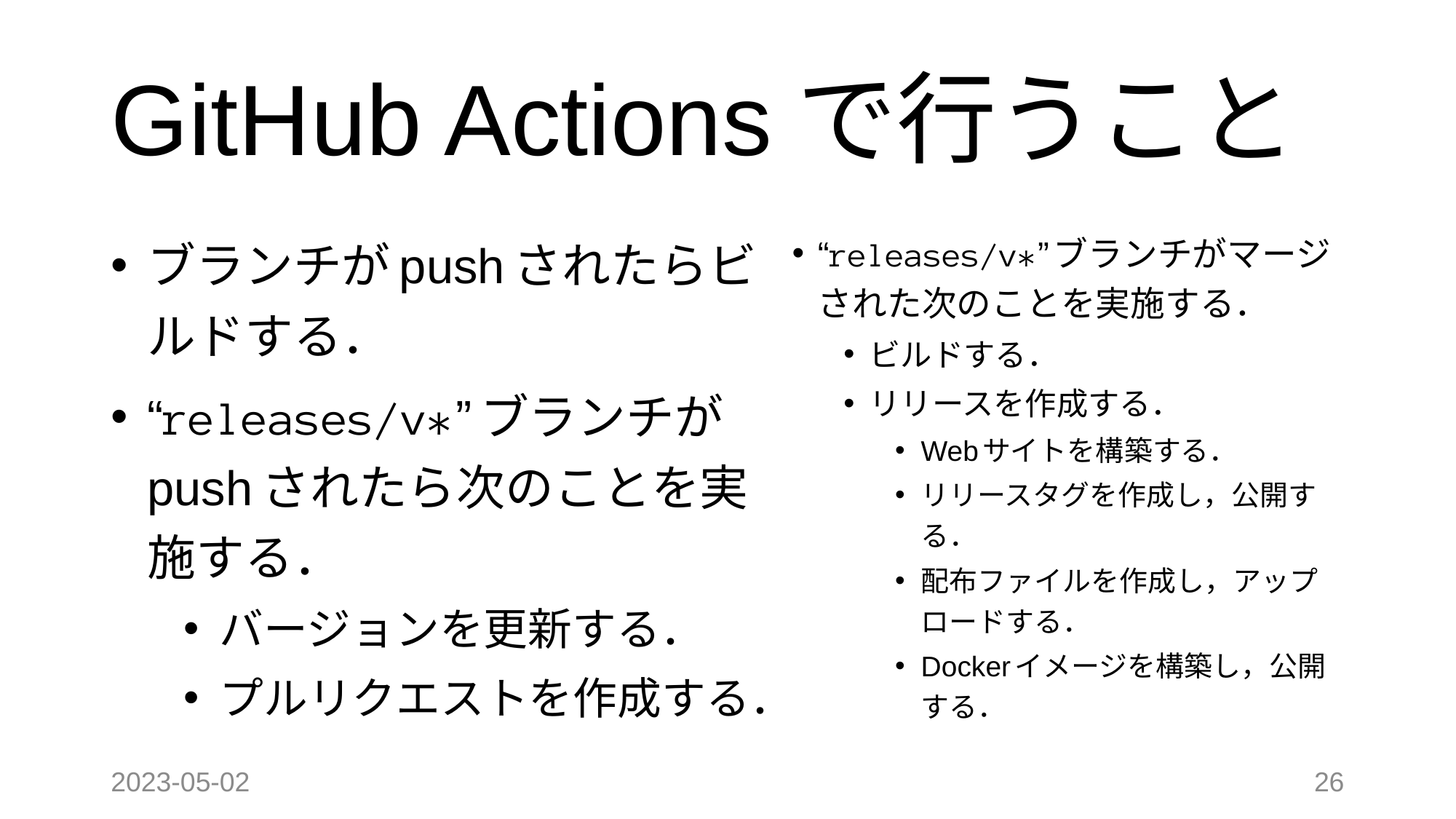

# GitHub Actionsで行うこと
ブランチがpushされたらビルドする．
“releases/v*”ブランチがpushされたら次のことを実施する．
バージョンを更新する．
プルリクエストを作成する．
“releases/v*”ブランチがマージされた次のことを実施する．
ビルドする．
リリースを作成する．
Webサイトを構築する．
リリースタグを作成し，公開する．
配布ファイルを作成し，アップロードする．
Dockerイメージを構築し，公開する．

2023-05-02
26